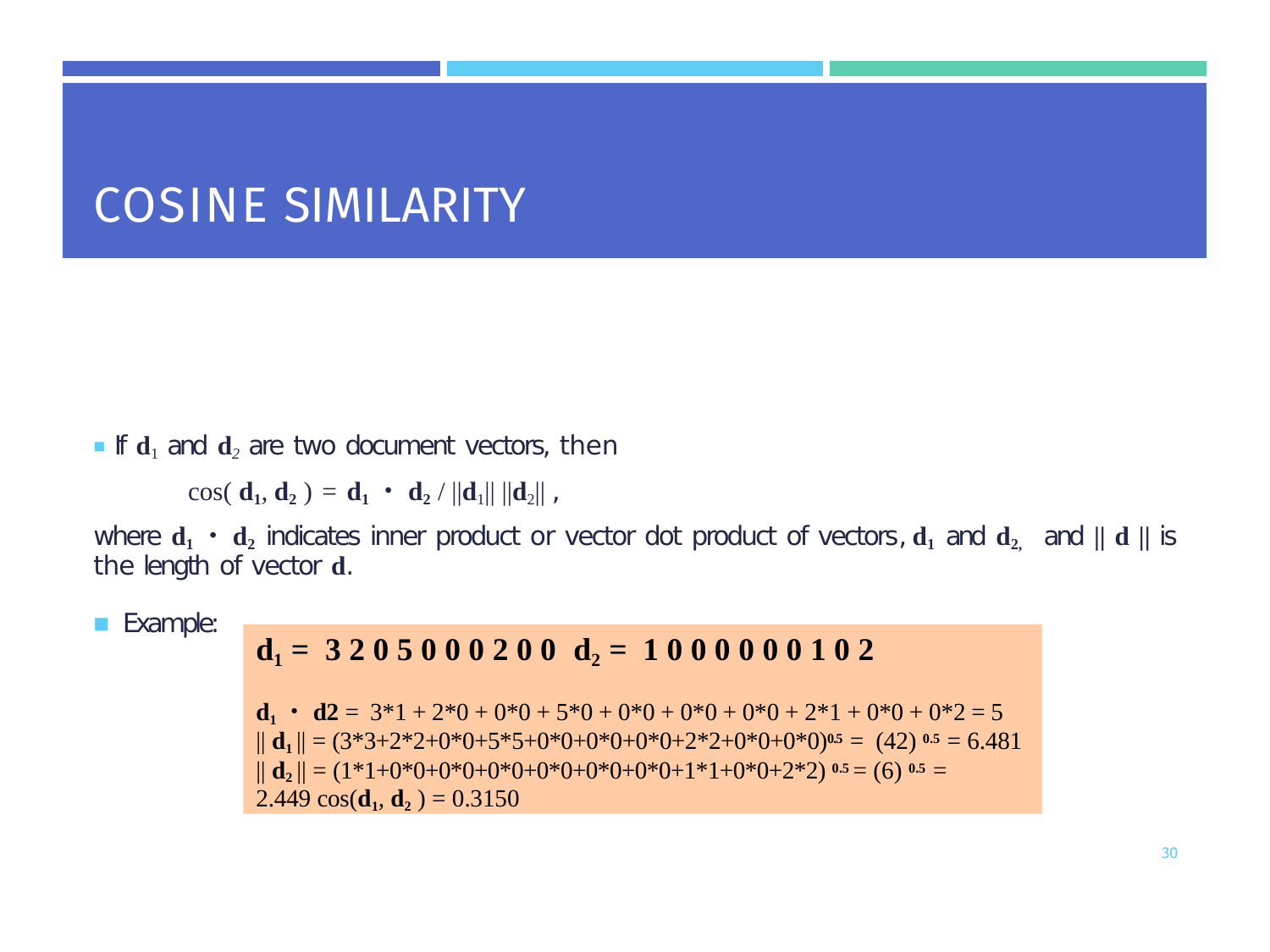

|  |  |  |
| --- | --- | --- |
| COSINE SIMILARITY |  |  |
If d1 and d2 are two document vectors, then
cos( d1, d2 ) = d1・d2 / ||d1|| ||d2|| ,
where d1・d2 indicates inner product or vector dot product of vectors, d1 and d2,  and || d || is the length of vector d.
Example:
d1 = 3 2 0 5 0 0 0 2 0 0  d2 = 1 0 0 0 0 0 0 1 0 2
d1・d2 = 3*1 + 2*0 + 0*0 + 5*0 + 0*0 + 0*0 + 0*0 + 2*1 + 0*0 + 0*2 = 5
|| d1 || = (3*3+2*2+0*0+5*5+0*0+0*0+0*0+2*2+0*0+0*0)0.5 = (42) 0.5 = 6.481
|| d2 || = (1*1+0*0+0*0+0*0+0*0+0*0+0*0+1*1+0*0+2*2) 0.5 = (6) 0.5 = 2.449 cos(d1, d2 ) = 0.3150
30